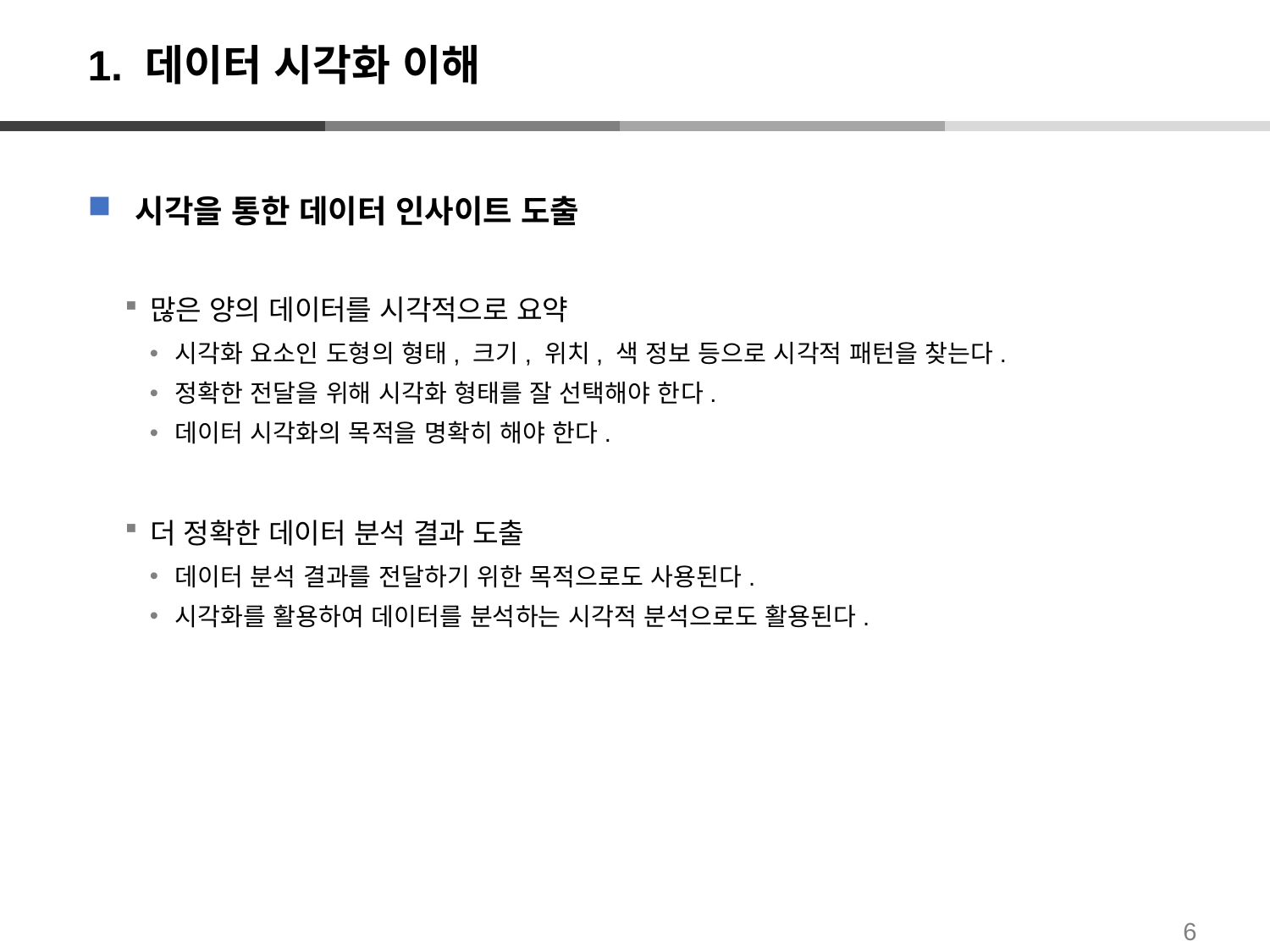

# 1. 데이터 시각화 이해
시각을 통한 데이터 인사이트 도출

많은 양의 데이터를 시각적으로 요약
시각화 요소인 도형의 형태, 크기, 위치, 색 정보 등으로 시각적 패턴을 찾는다.
정확한 전달을 위해 시각화 형태를 잘 선택해야 한다.
데이터 시각화의 목적을 명확히 해야 한다.

더 정확한 데이터 분석 결과 도출
데이터 분석 결과를 전달하기 위한 목적으로도 사용된다.
시각화를 활용하여 데이터를 분석하는 시각적 분석으로도 활용된다.